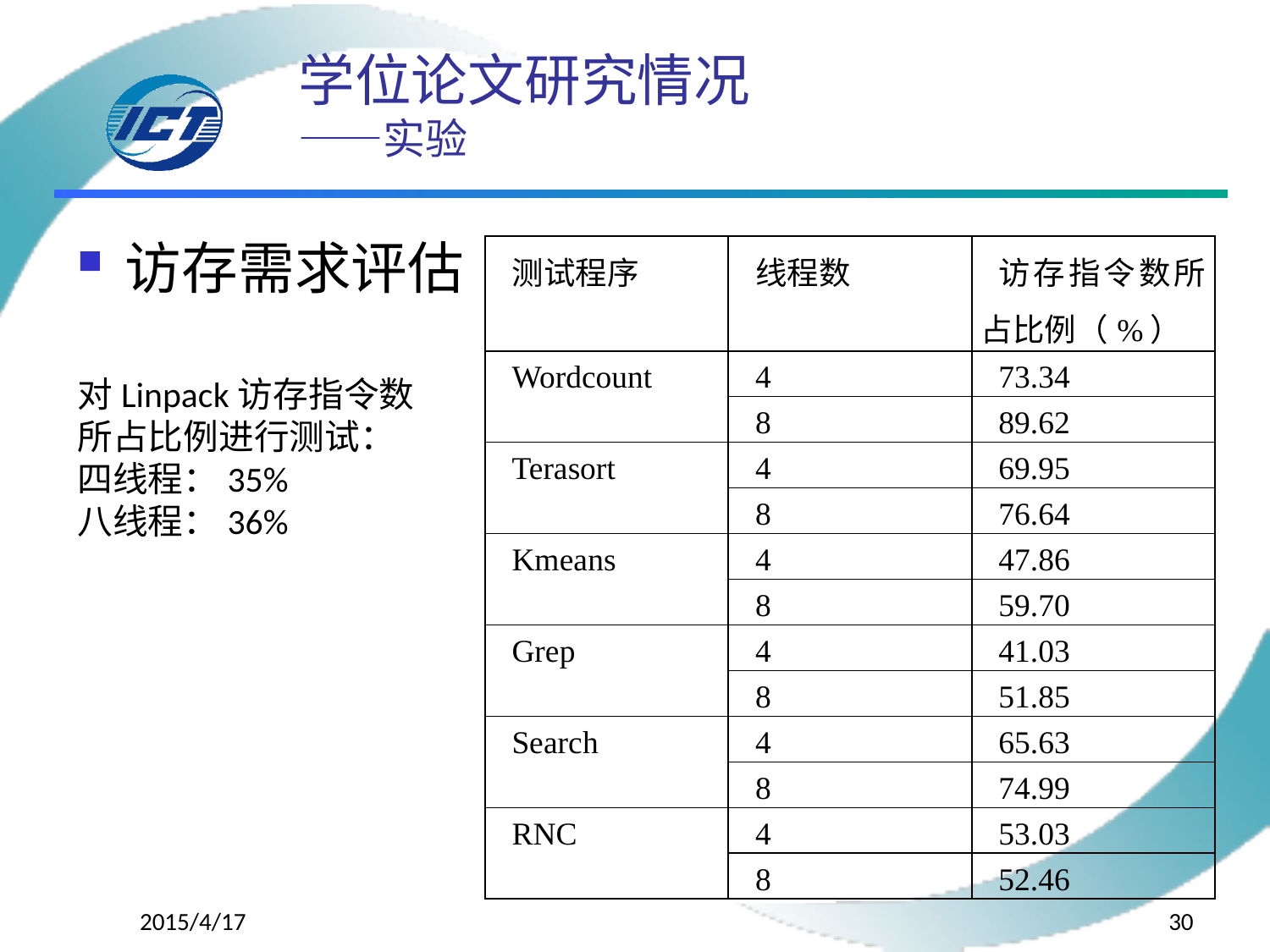

# 学位论文研究情况 ——实验
访存需求评估
| 测试程序 | 线程数 | 访存指令数所占比例（%） |
| --- | --- | --- |
| Wordcount | 4 | 73.34 |
|  | 8 | 89.62 |
| Terasort | 4 | 69.95 |
|  | 8 | 76.64 |
| Kmeans | 4 | 47.86 |
|  | 8 | 59.70 |
| Grep | 4 | 41.03 |
|  | 8 | 51.85 |
| Search | 4 | 65.63 |
|  | 8 | 74.99 |
| RNC | 4 | 53.03 |
|  | 8 | 52.46 |
对Linpack访存指令数所占比例进行测试：
四线程：35%
八线程：36%
2015/4/17
30